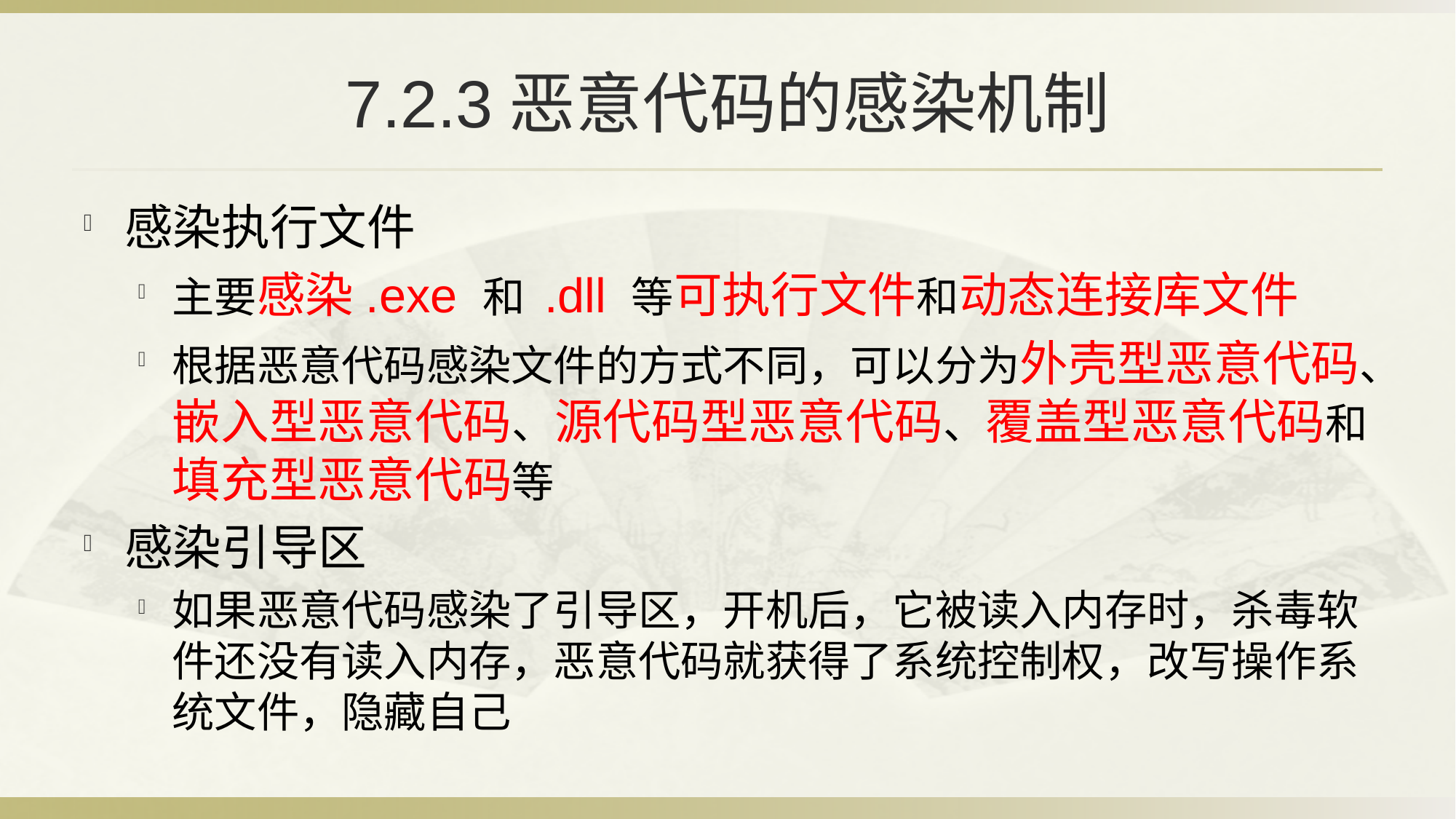

# 7.2.3恶意代码的感染机制
感染执行文件
主要感染.exe 和 .dll 等可执行文件和动态连接库文件
根据恶意代码感染文件的方式不同，可以分为外壳型恶意代码、嵌入型恶意代码、源代码型恶意代码、覆盖型恶意代码和填充型恶意代码等
感染引导区
如果恶意代码感染了引导区，开机后，它被读入内存时，杀毒软件还没有读入内存，恶意代码就获得了系统控制权，改写操作系统文件，隐藏自己